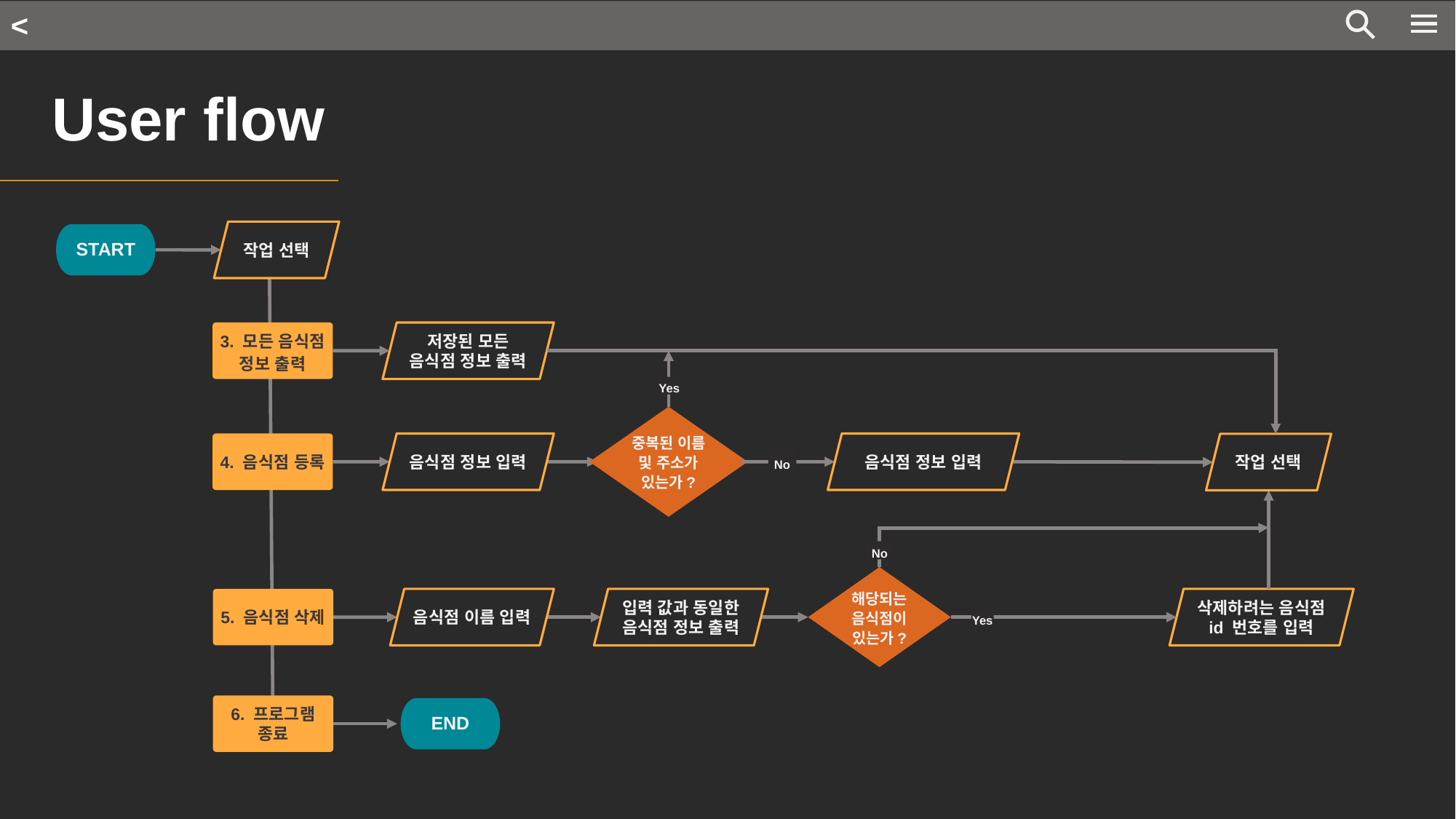

<

User flow
작업 선택
START
3. 모든 음식점 정보 출력
저장된 모든 음식점 정보 출력
Yes
중복된 이름 및 주소가 있는가?
음식점 정보 입력
음식점 정보 입력
4. 음식점 등록
작업 선택
No
No
해당되는 음식점이 있는가?
음식점 이름 입력
입력 값과 동일한 음식점 정보 출력
삭제하려는 음식점 id 번호를 입력
5. 음식점 삭제
Yes
6. 프로그램 종료
END